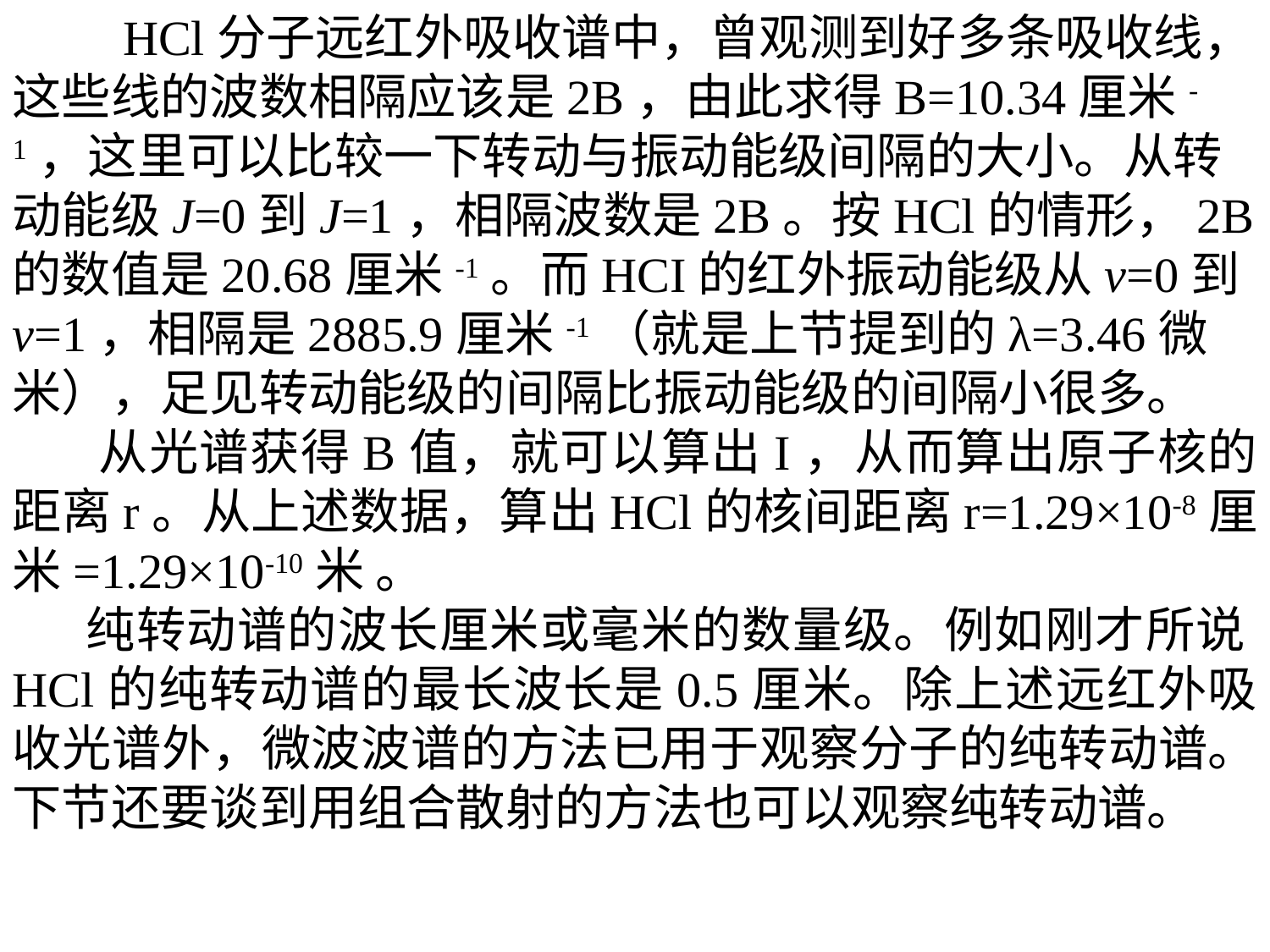

HCl分子远红外吸收谱中，曾观测到好多条吸收线，这些线的波数相隔应该是2B，由此求得B=10.34厘米-1，这里可以比较一下转动与振动能级间隔的大小。从转动能级J=0到J=1，相隔波数是2B。按HCl的情形，2B的数值是20.68厘米-1。而HCI的红外振动能级从v=0到v=1，相隔是2885.9厘米-1（就是上节提到的λ=3.46微米），足见转动能级的间隔比振动能级的间隔小很多。
      从光谱获得B值，就可以算出I，从而算出原子核的距离r。从上述数据，算出HCl的核间距离r=1.29×10-8厘米=1.29×10-10米 。
     纯转动谱的波长厘米或毫米的数量级。例如刚才所说HCl的纯转动谱的最长波长是0.5厘米。除上述远红外吸收光谱外，微波波谱的方法已用于观察分子的纯转动谱。下节还要谈到用组合散射的方法也可以观察纯转动谱。